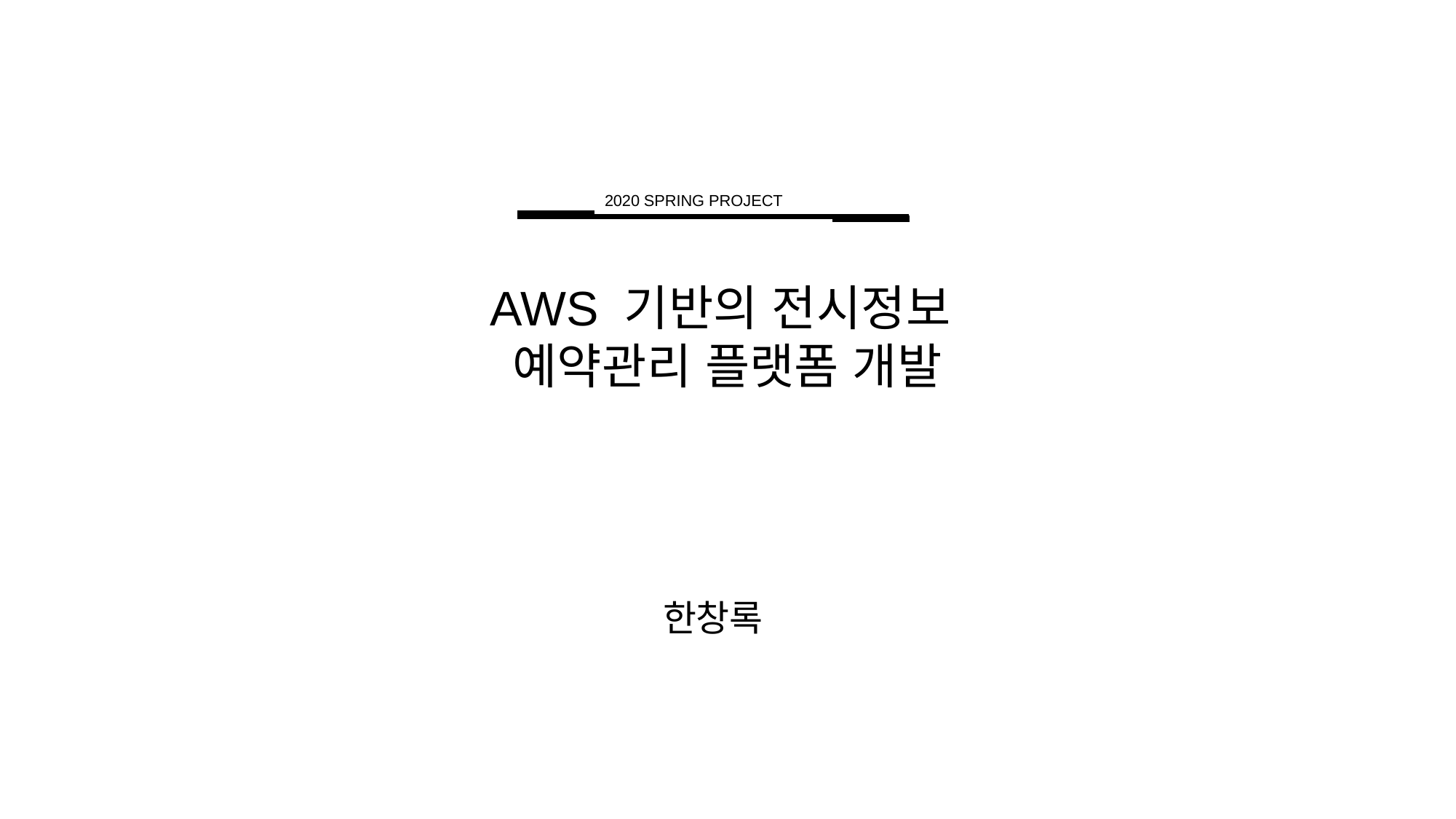

2020 SPRING PROJECT

AWS 기반의 전시정보
예약관리 플랫폼 개발
한창록